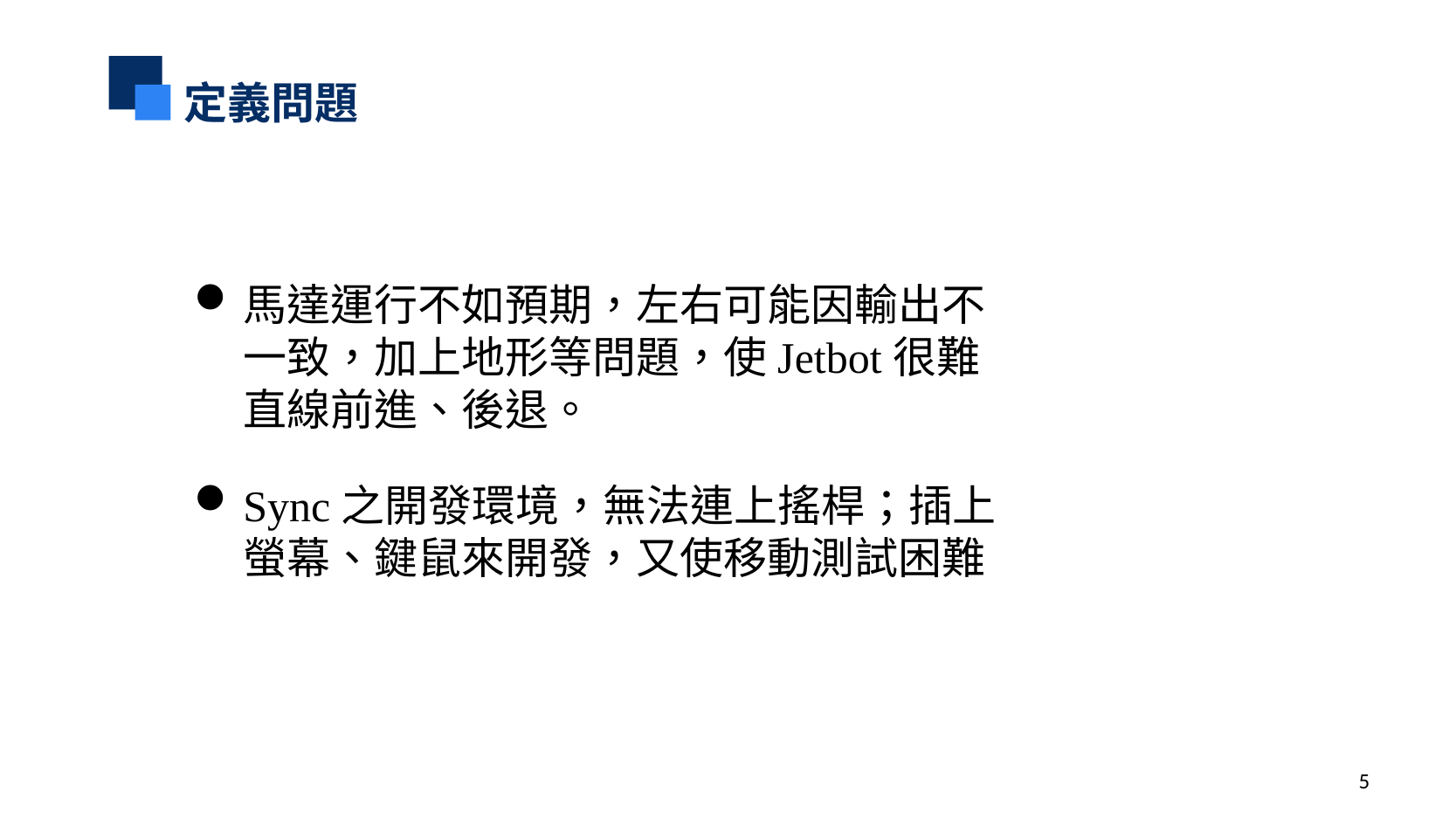

定義問題

馬達運行不如預期，左右可能因輸出不一致，加上地形等問題，使Jetbot很難直線前進、後退。

Sync之開發環境，無法連上搖桿；插上螢幕、鍵鼠來開發，又使移動測試困難
5